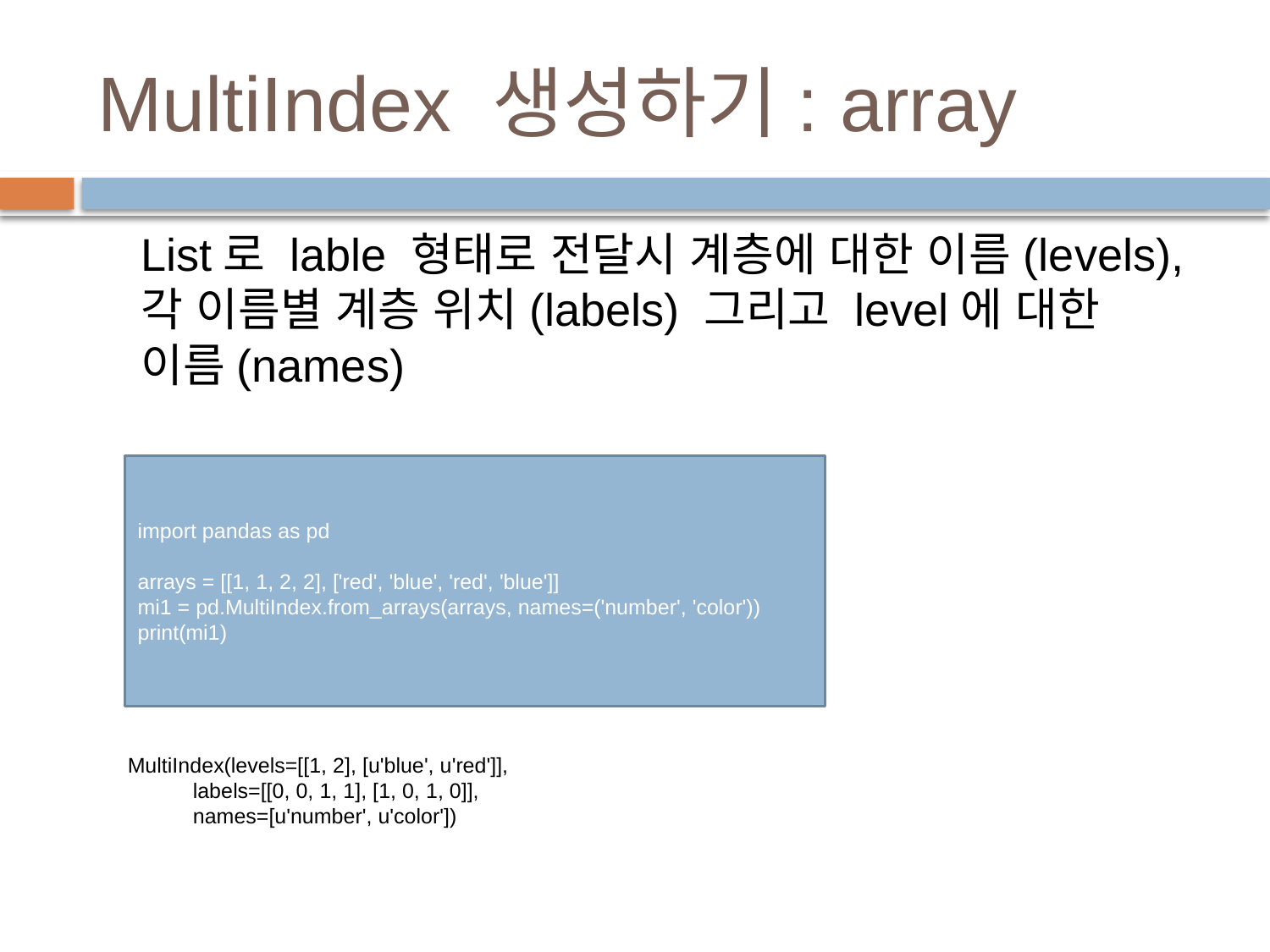

# MultiIndex 생성하기: array
List로 lable 형태로 전달시 계층에 대한 이름(levels), 각 이름별 계층 위치(labels) 그리고 level에 대한 이름(names)
import pandas as pd

arrays = [[1, 1, 2, 2], ['red', 'blue', 'red', 'blue']]
mi1 = pd.MultiIndex.from_arrays(arrays, names=('number', 'color'))
print(mi1)
MultiIndex(levels=[[1, 2], [u'blue', u'red']],
           labels=[[0, 0, 1, 1], [1, 0, 1, 0]],
           names=[u'number', u'color'])